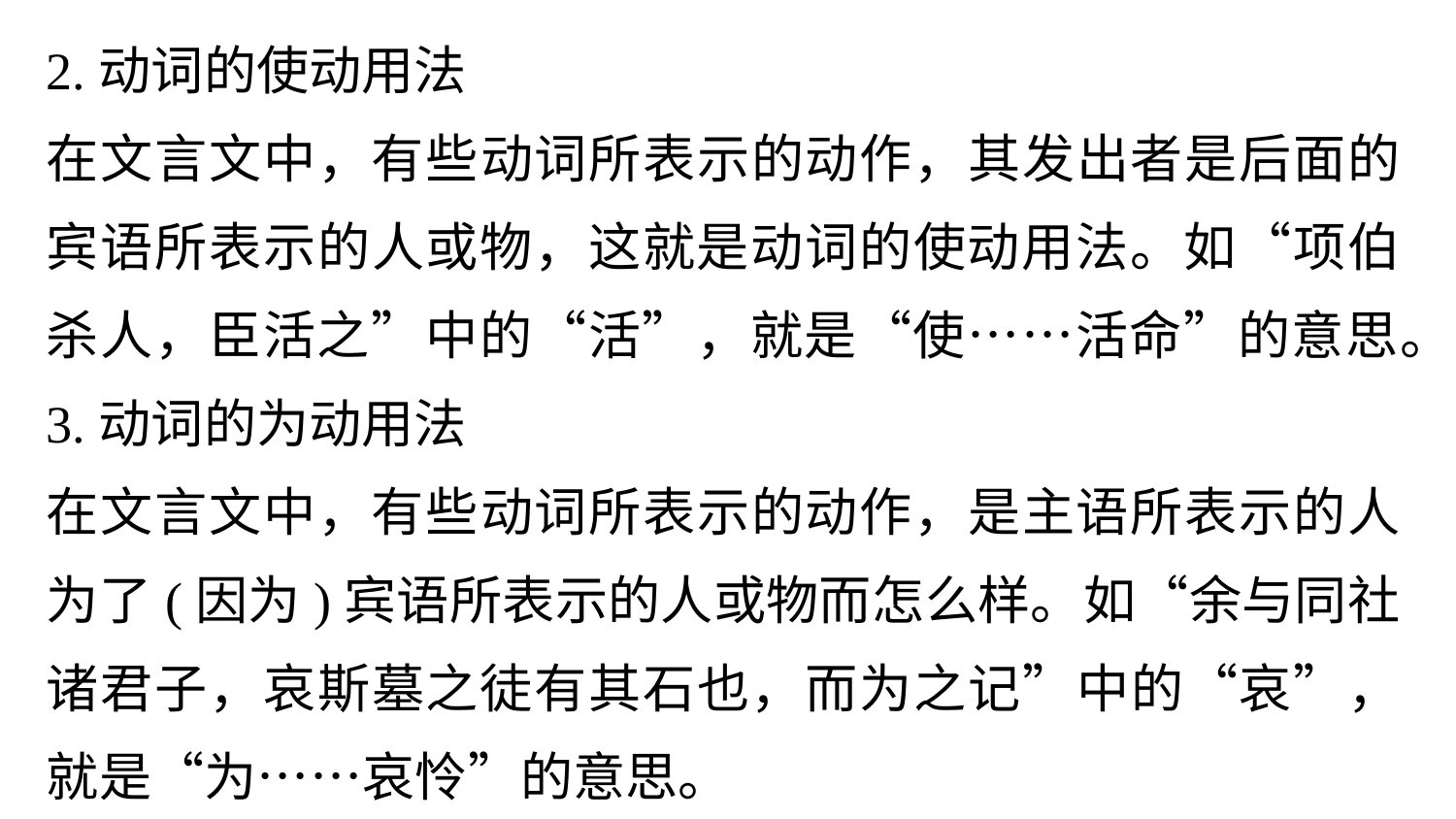

2.动词的使动用法
在文言文中，有些动词所表示的动作，其发出者是后面的宾语所表示的人或物，这就是动词的使动用法。如“项伯杀人，臣活之”中的“活”，就是“使……活命”的意思。
3.动词的为动用法
在文言文中，有些动词所表示的动作，是主语所表示的人为了(因为)宾语所表示的人或物而怎么样。如“余与同社诸君子，哀斯墓之徒有其石也，而为之记”中的“哀”，就是“为……哀怜”的意思。